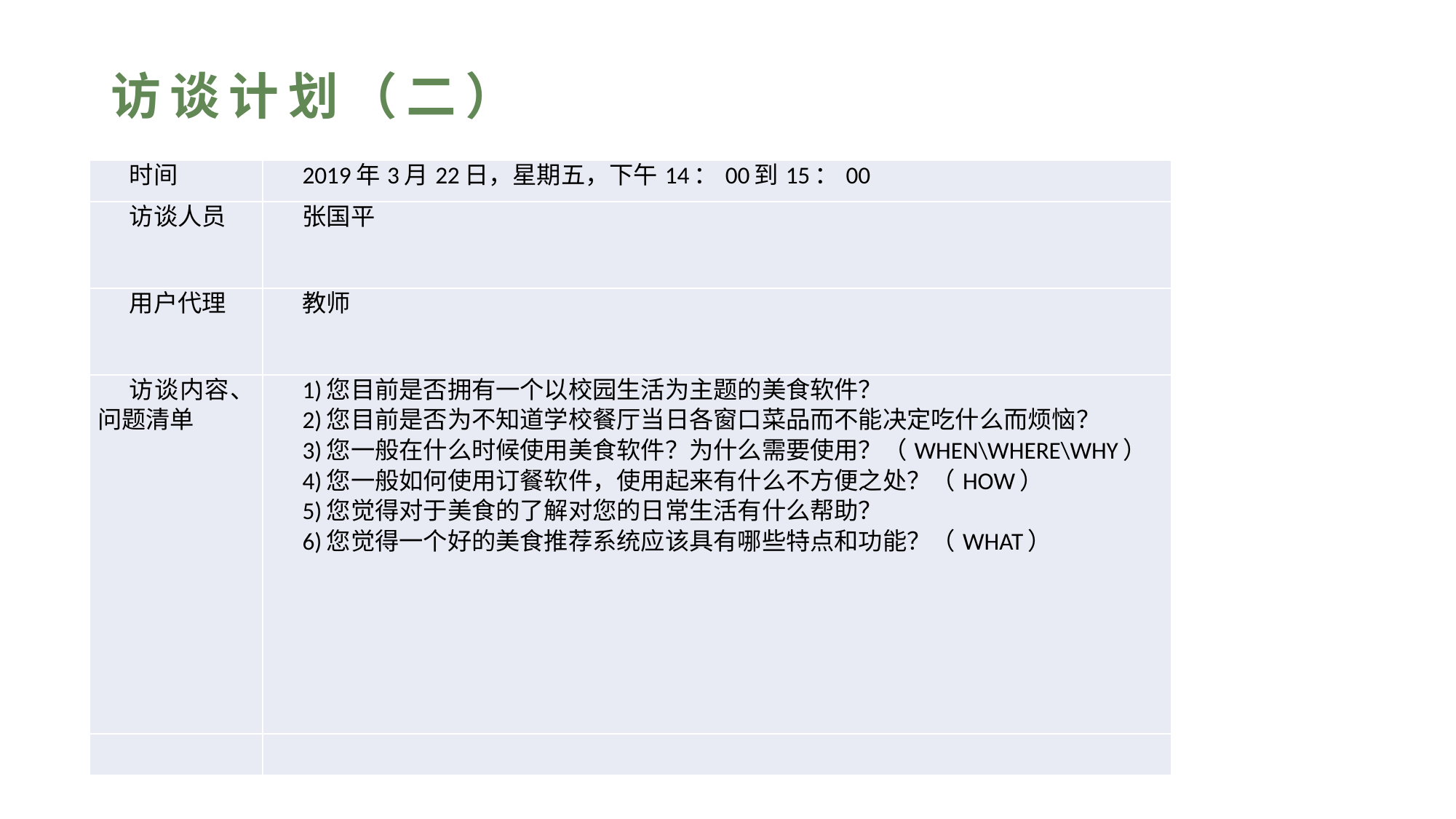

# 访谈计划（二）
| 时间 | 2019年3月22日，星期五，下午14：00到15：00 |
| --- | --- |
| 访谈人员 | 张国平 |
| 用户代理 | 教师 |
| 访谈内容、问题清单 | 1)您目前是否拥有一个以校园生活为主题的美食软件？ 2)您目前是否为不知道学校餐厅当日各窗口菜品而不能决定吃什么而烦恼？ 3)您一般在什么时候使用美食软件？为什么需要使用？（WHEN\WHERE\WHY） 4)您一般如何使用订餐软件，使用起来有什么不方便之处？（HOW） 5)您觉得对于美食的了解对您的日常生活有什么帮助？ 6)您觉得一个好的美食推荐系统应该具有哪些特点和功能？（WHAT） |
|  |  |